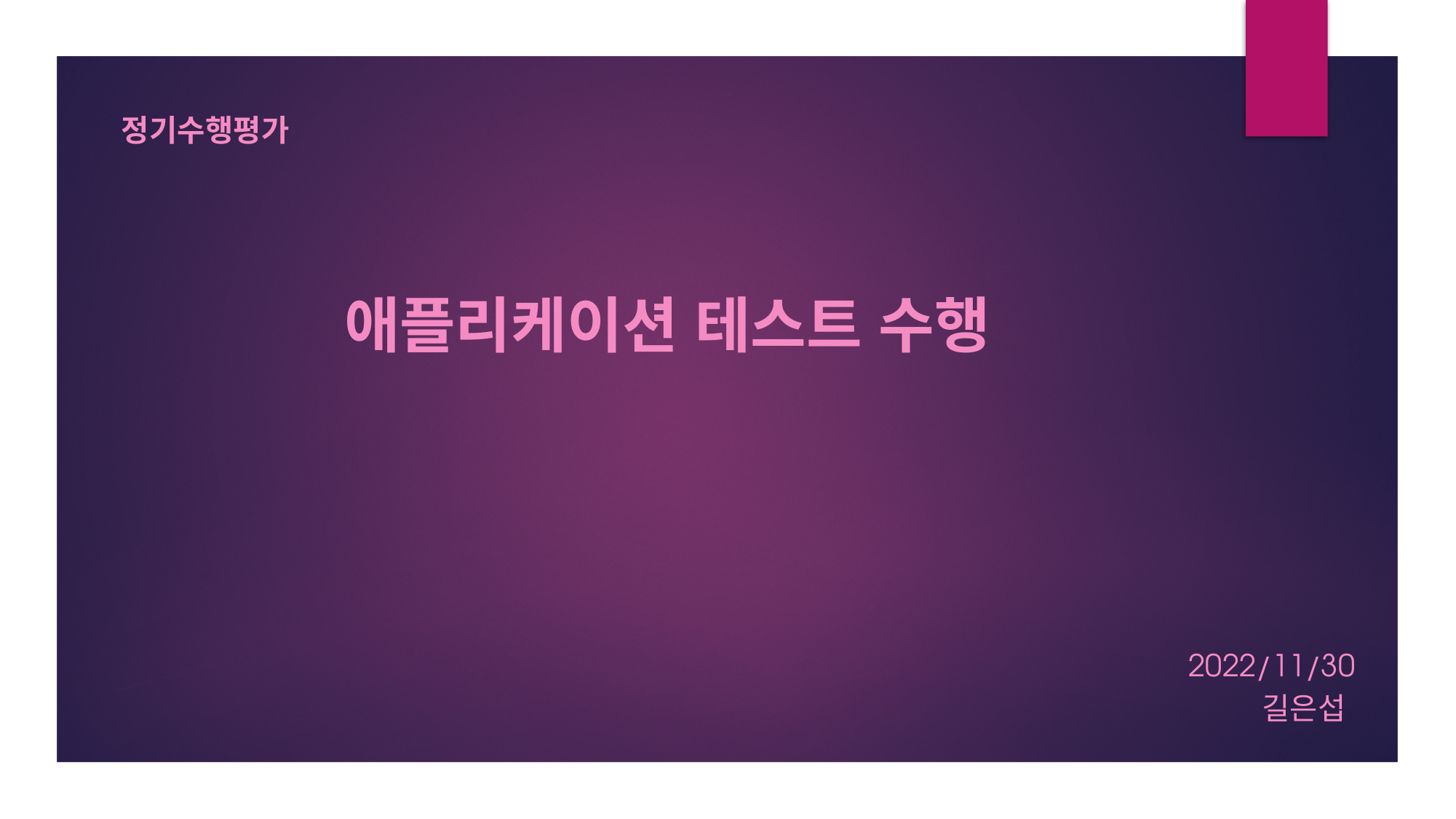

정기수행평가
# 애플리케이션 테스트 수행
2022/11/30
길은섭